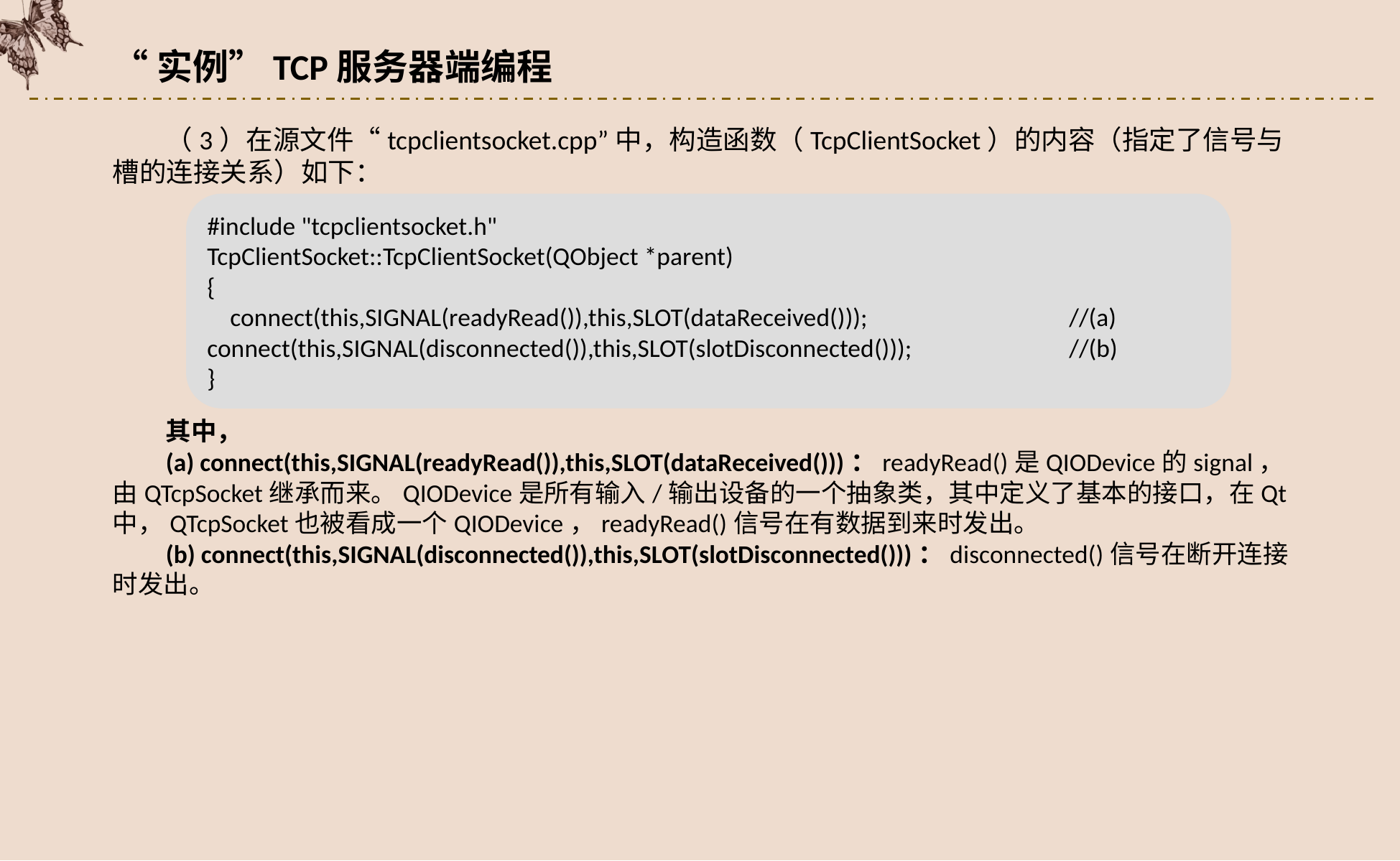

“实例”TCP服务器端编程
（3）在源文件“tcpclientsocket.cpp”中，构造函数（TcpClientSocket）的内容（指定了信号与槽的连接关系）如下：
#include "tcpclientsocket.h"
TcpClientSocket::TcpClientSocket(QObject *parent)
{
    connect(this,SIGNAL(readyRead()),this,SLOT(dataReceived()));		//(a)
connect(this,SIGNAL(disconnected()),this,SLOT(slotDisconnected()));		//(b)
}
其中，
(a) connect(this,SIGNAL(readyRead()),this,SLOT(dataReceived()))：readyRead()是QIODevice的signal，由QTcpSocket继承而来。QIODevice是所有输入/输出设备的一个抽象类，其中定义了基本的接口，在Qt中，QTcpSocket也被看成一个QIODevice，readyRead()信号在有数据到来时发出。
(b) connect(this,SIGNAL(disconnected()),this,SLOT(slotDisconnected()))：disconnected()信号在断开连接时发出。